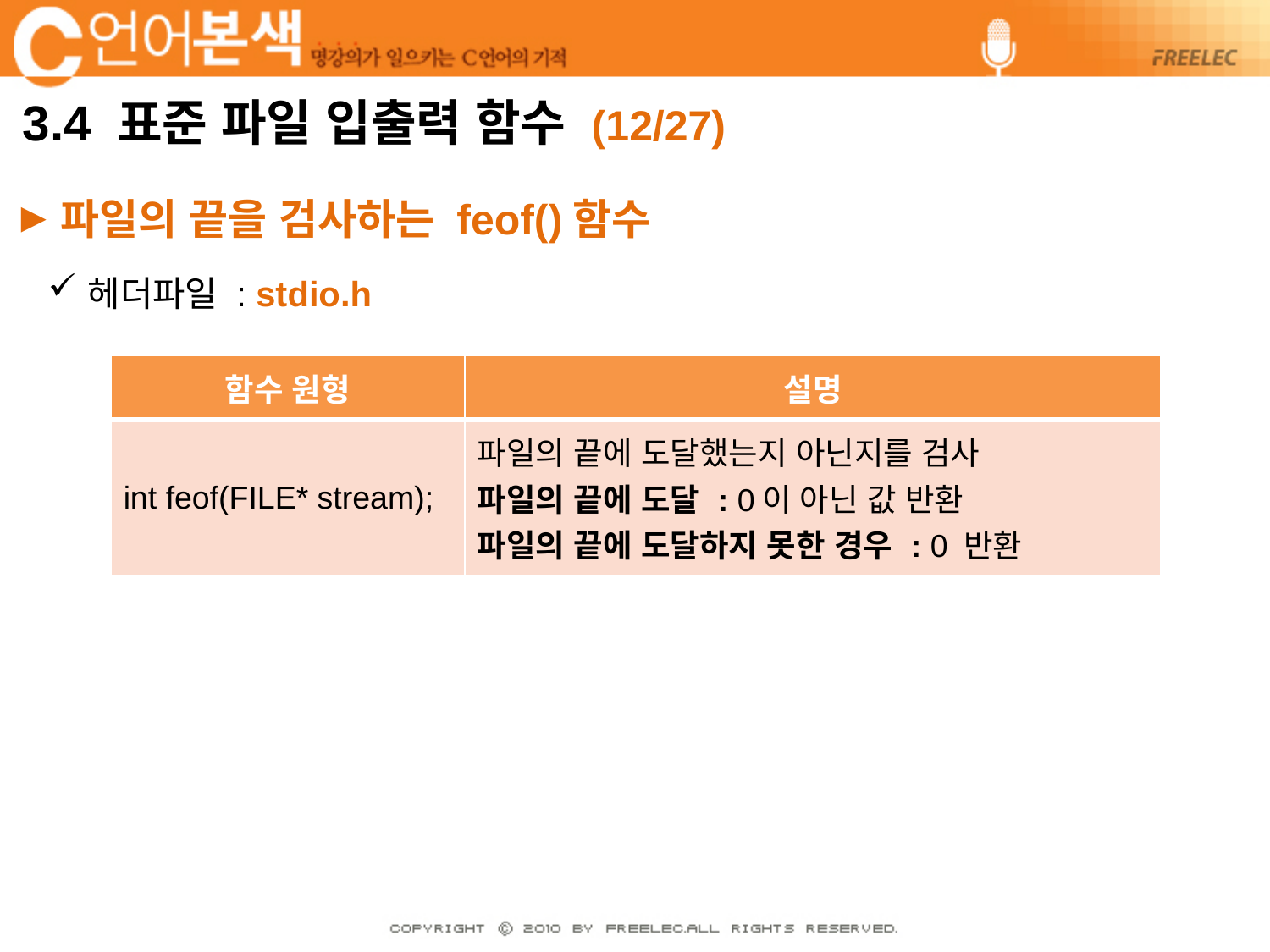

# 3.4 표준 파일 입출력 함수 (12/27)
파일의 끝을 검사하는 feof()함수
헤더파일 : stdio.h

| 함수 원형 | 설명 |
| --- | --- |
| int feof(FILE\* stream); | 파일의 끝에 도달했는지 아닌지를 검사 파일의 끝에 도달 : 0이 아닌 값 반환 파일의 끝에 도달하지 못한 경우 : 0 반환 |